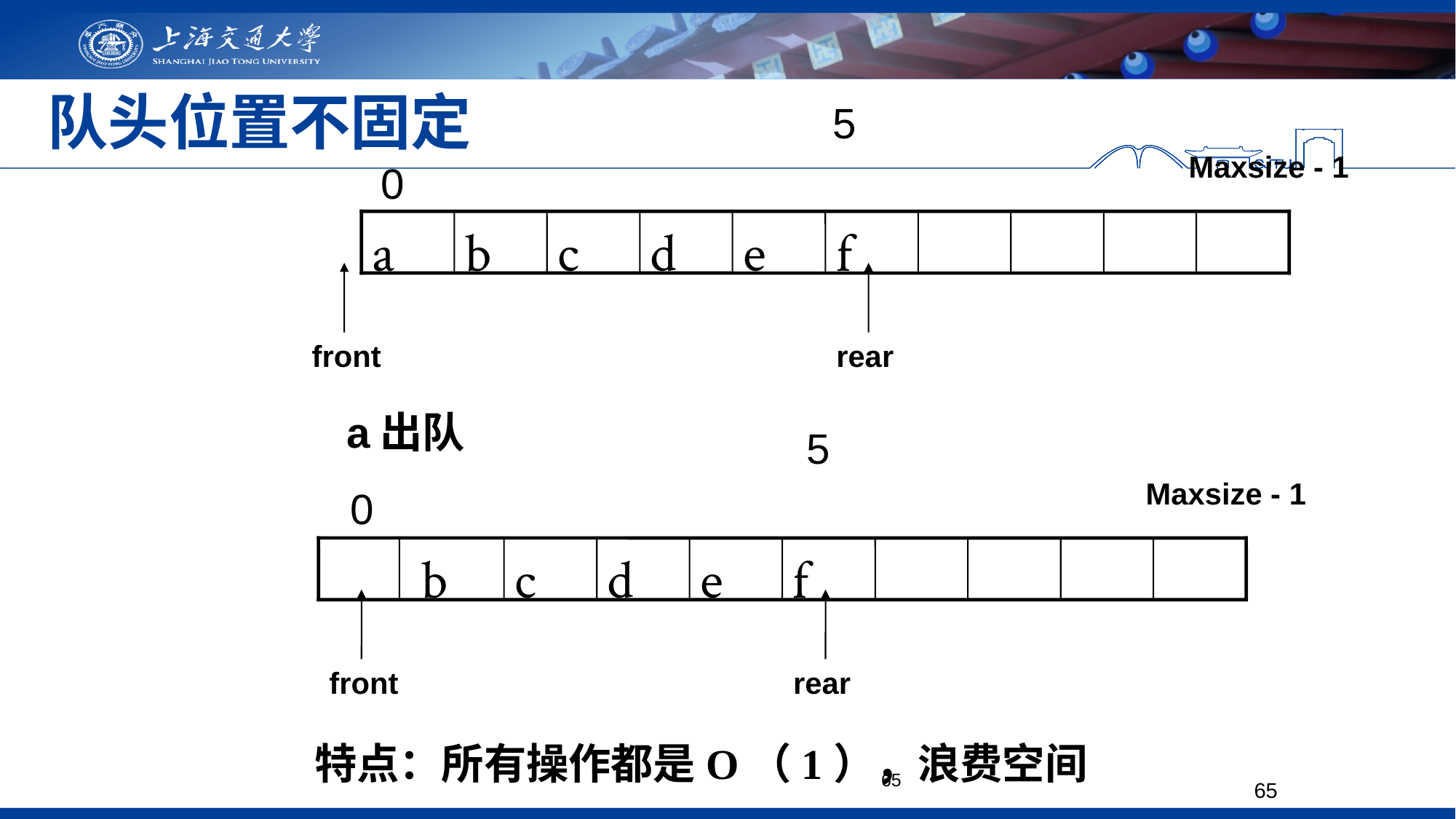

# 队头位置不固定
5
Maxsize - 1
0
a

b

c

d

e

f

front
rear
a出队
Maxsize - 1

b
c

d

e

f

front
rear
5
0
特点：所有操作都是O（1），浪费空间
65
65